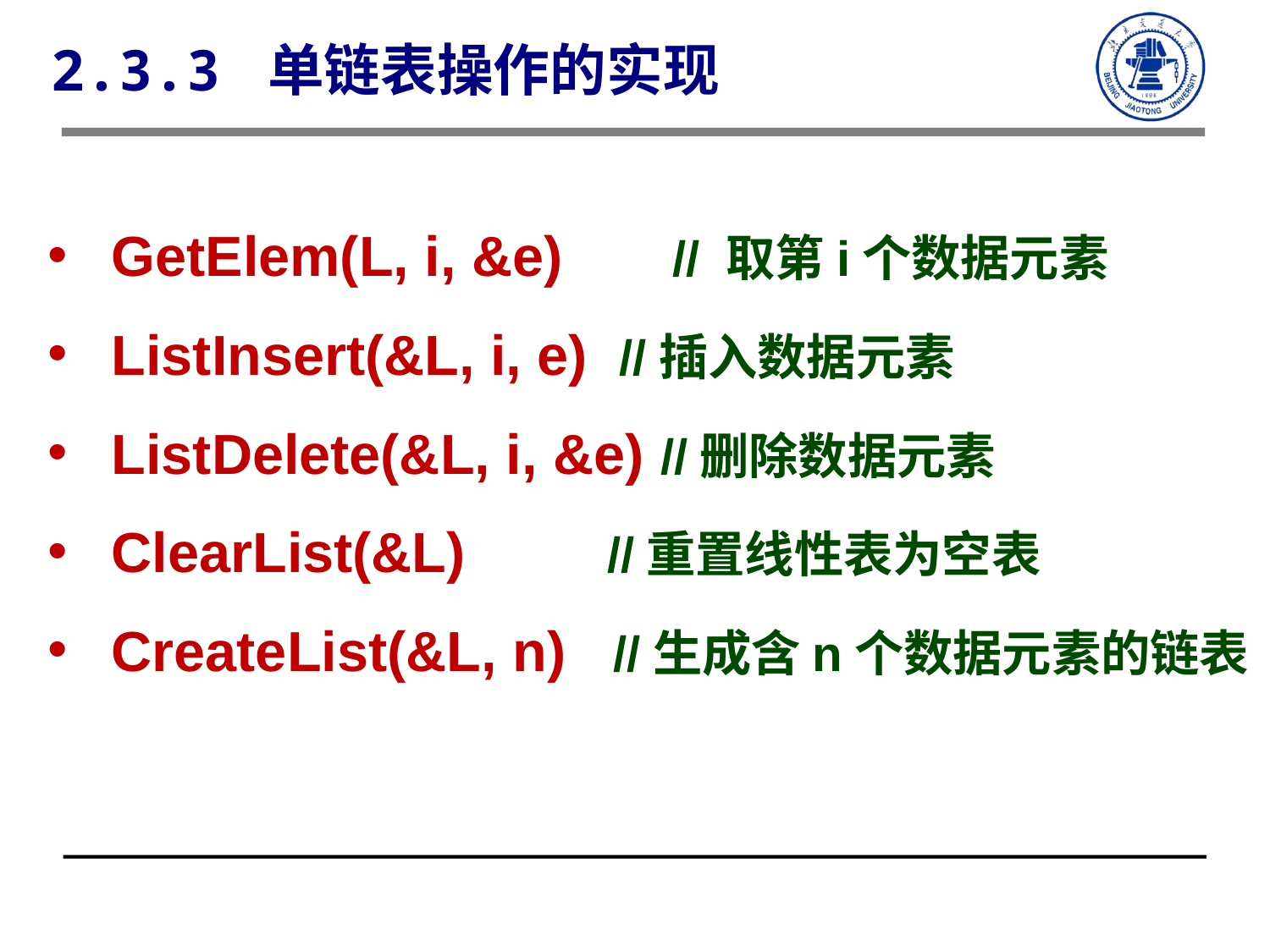

2.3.3 单链表操作的实现
GetElem(L, i, &e)       // 取第i个数据元素
ListInsert(&L, i, e)  //插入数据元素
ListDelete(&L, i, &e) //删除数据元素
ClearList(&L)         //重置线性表为空表
CreateList(&L, n)   //生成含n个数据元素的链表